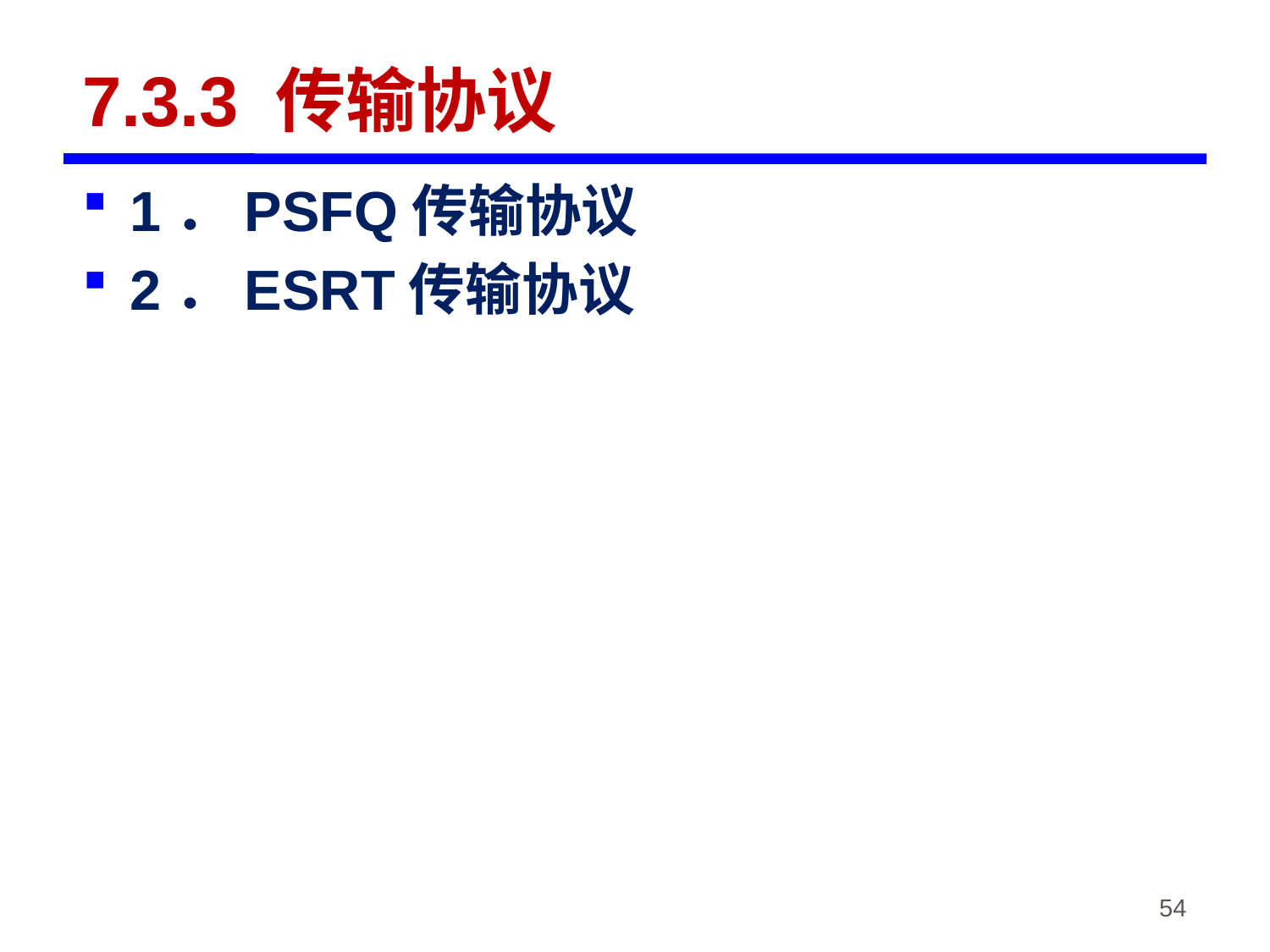

# 7.3.3 传输协议
1．PSFQ传输协议
2．ESRT传输协议
《物联网概论》-韩毅刚
54